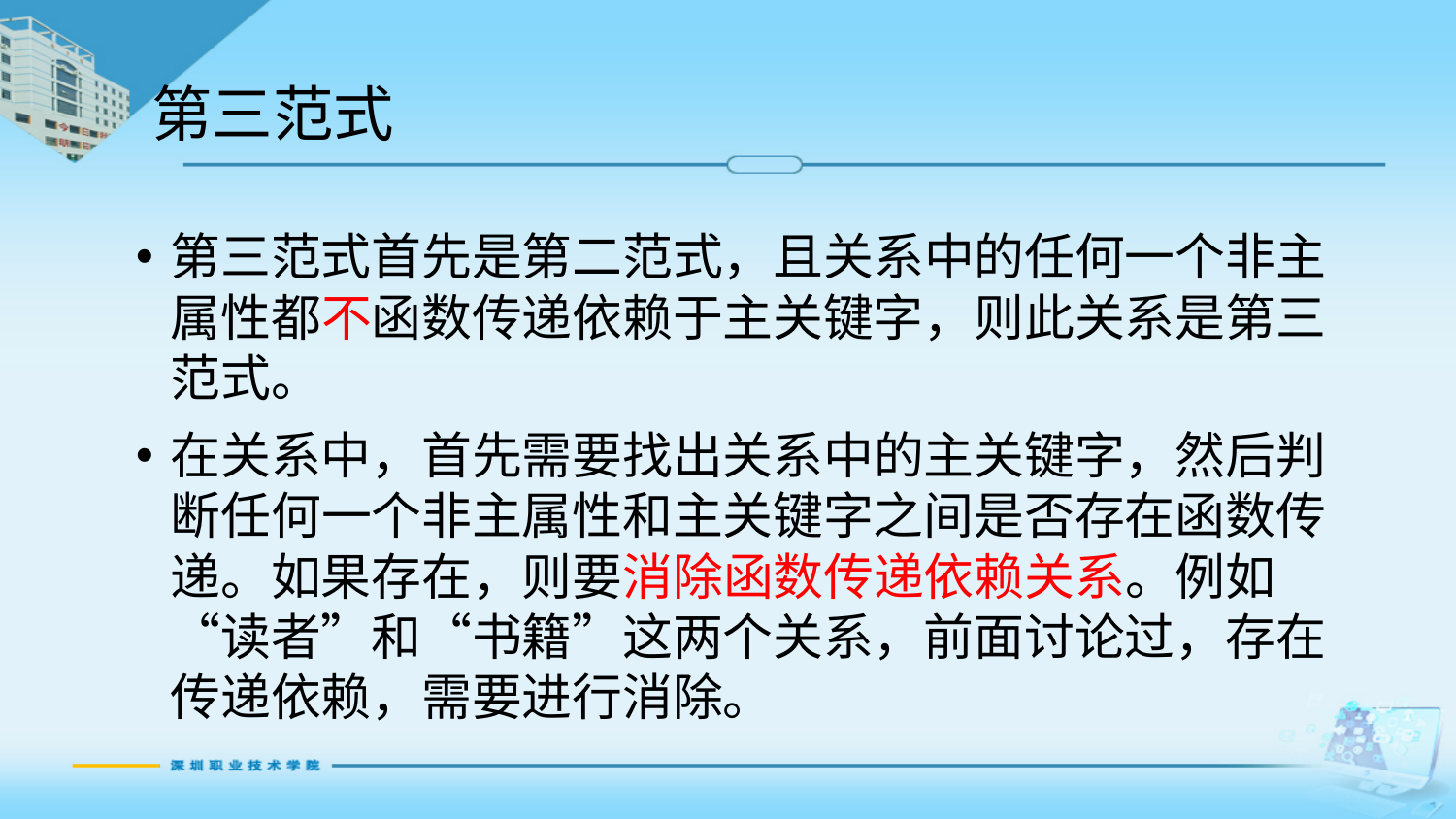

# 第三范式
第三范式首先是第二范式，且关系中的任何一个非主属性都不函数传递依赖于主关键字，则此关系是第三范式。
在关系中，首先需要找出关系中的主关键字，然后判断任何一个非主属性和主关键字之间是否存在函数传递。如果存在，则要消除函数传递依赖关系。例如“读者”和“书籍”这两个关系，前面讨论过，存在传递依赖，需要进行消除。